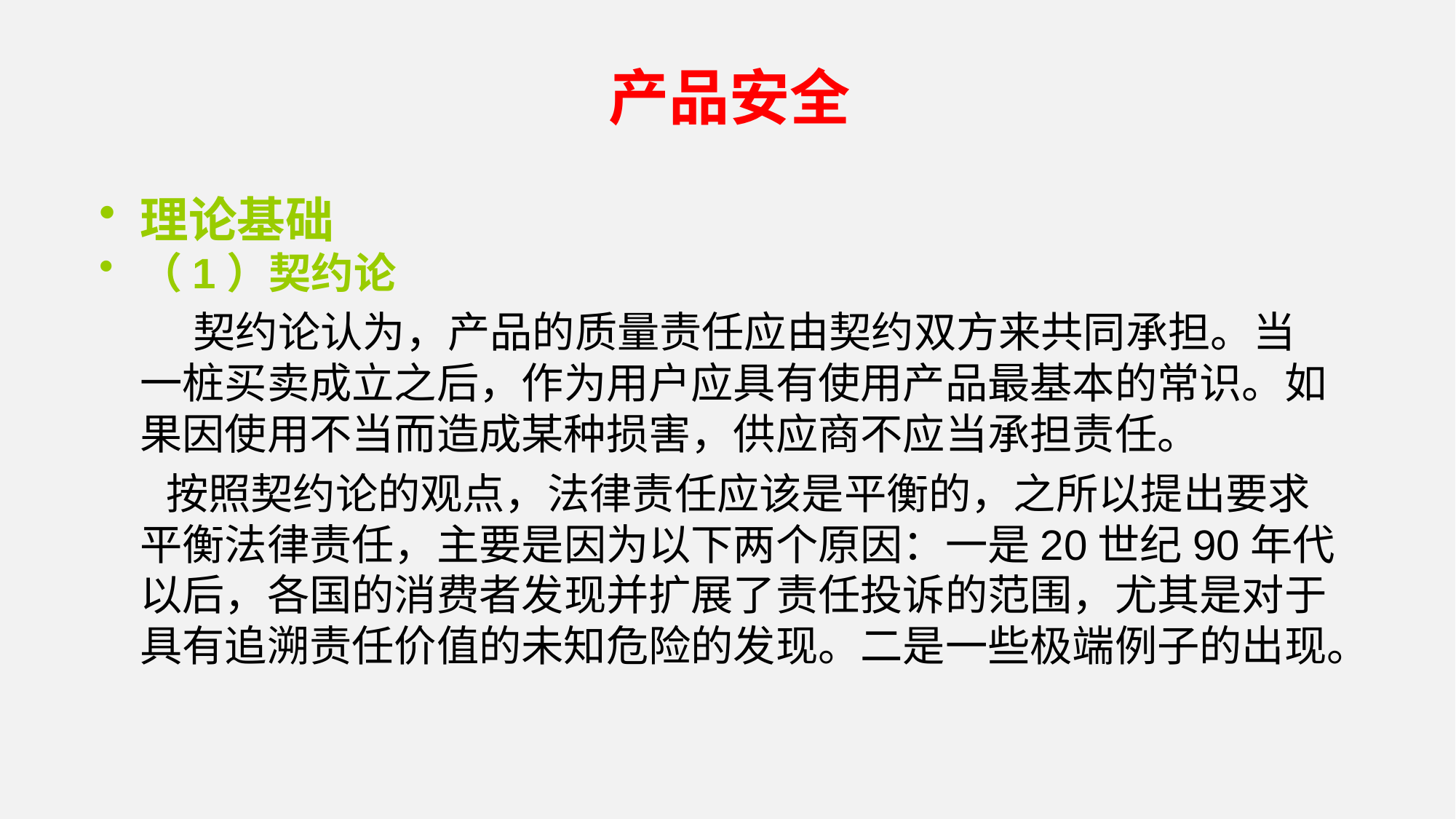

产品安全
理论基础
（1）契约论
　　 契约论认为，产品的质量责任应由契约双方来共同承担。当一桩买卖成立之后，作为用户应具有使用产品最基本的常识。如果因使用不当而造成某种损害，供应商不应当承担责任。
      按照契约论的观点，法律责任应该是平衡的，之所以提出要求平衡法律责任，主要是因为以下两个原因：一是20世纪90年代以后，各国的消费者发现并扩展了责任投诉的范围，尤其是对于具有追溯责任价值的未知危险的发现。二是一些极端例子的出现。